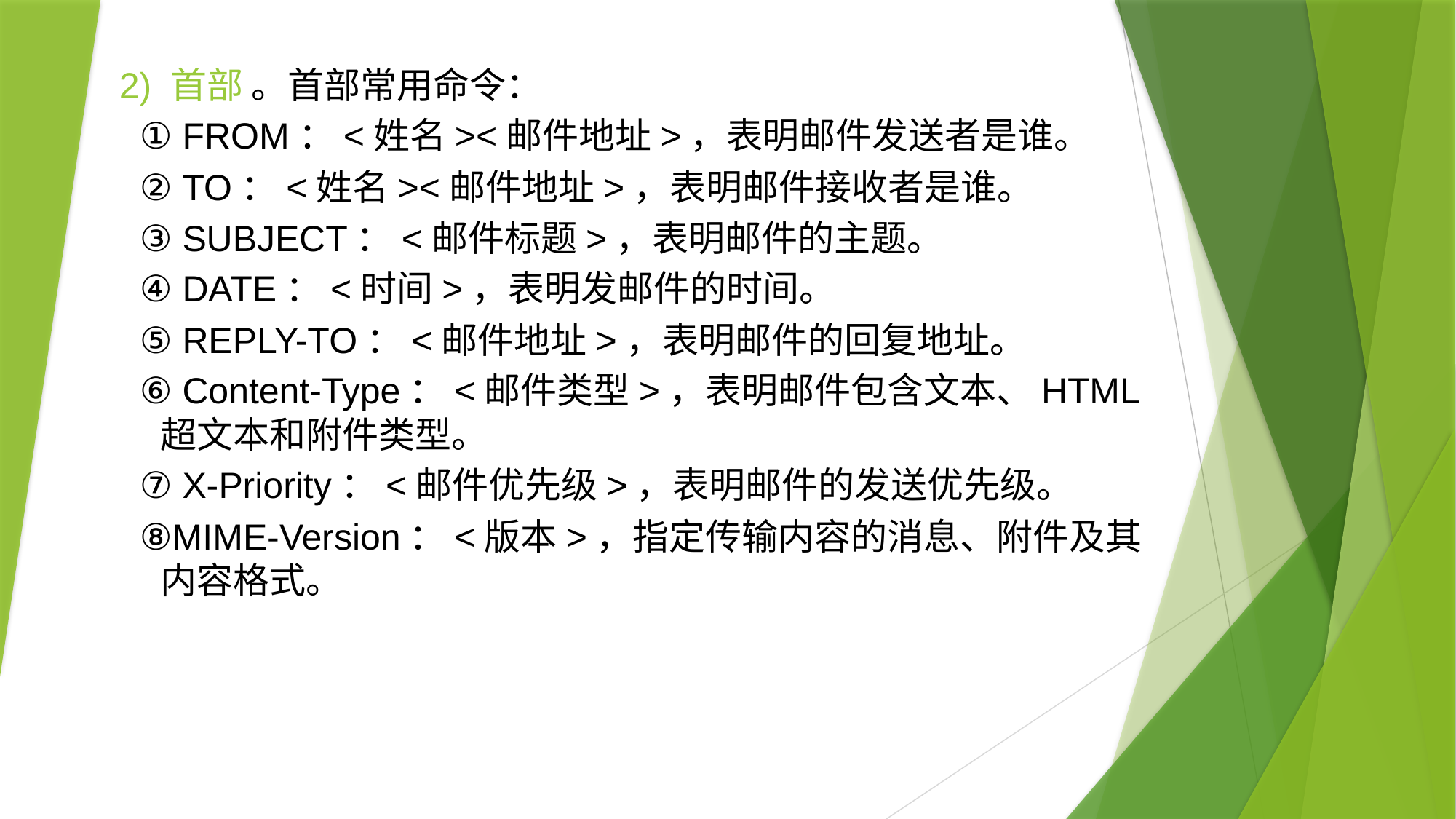

2) 首部 。首部常用命令：
  ① FROM：<姓名><邮件地址>，表明邮件发送者是谁。
  ② TO：<姓名><邮件地址>，表明邮件接收者是谁。
  ③ SUBJECT：<邮件标题>，表明邮件的主题。
  ④ DATE：<时间>，表明发邮件的时间。
  ⑤ REPLY-TO：<邮件地址>，表明邮件的回复地址。
  ⑥ Content-Type：<邮件类型>，表明邮件包含文本、HTML超文本和附件类型。
  ⑦ X-Priority：<邮件优先级>，表明邮件的发送优先级。
  ⑧MIME-Version：<版本>，指定传输内容的消息、附件及其内容格式。